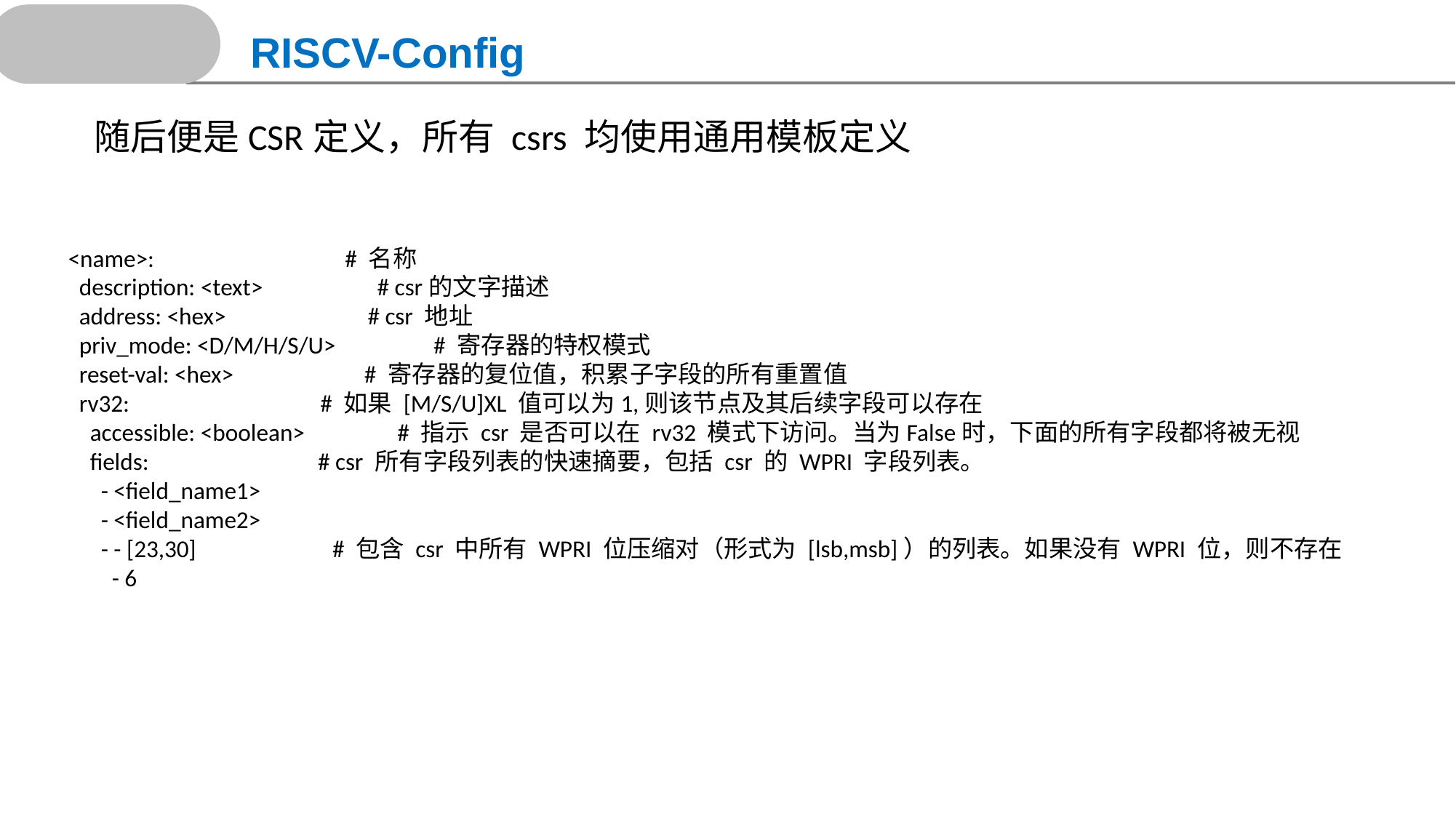

RISCV-Config
随后便是CSR定义，所有 csrs 均使用通用模板定义
<name>:                                   # 名称
  description: <text>                     # csr的文字描述
  address: <hex>                          # csr 地址
  priv_mode: <D/M/H/S/U>                  # 寄存器的特权模式
  reset-val: <hex>                        # 寄存器的复位值，积累子字段的所有重置值
  rv32:                                   # 如果 [M/S/U]XL 值可以为1,则该节点及其后续字段可以存在
    accessible: <boolean>                 # 指示 csr 是否可以在 rv32 模式下访问。当为False时，下面的所有字段都将被无视
    fields:                               # csr 所有字段列表的快速摘要，包括 csr 的 WPRI 字段列表。
      - <field_name1>
      - <field_name2>
      - - [23,30]                         # 包含 csr 中所有 WPRI 位压缩对（形式为 [lsb,msb]）的列表。如果没有 WPRI 位，则不存在
        - 6